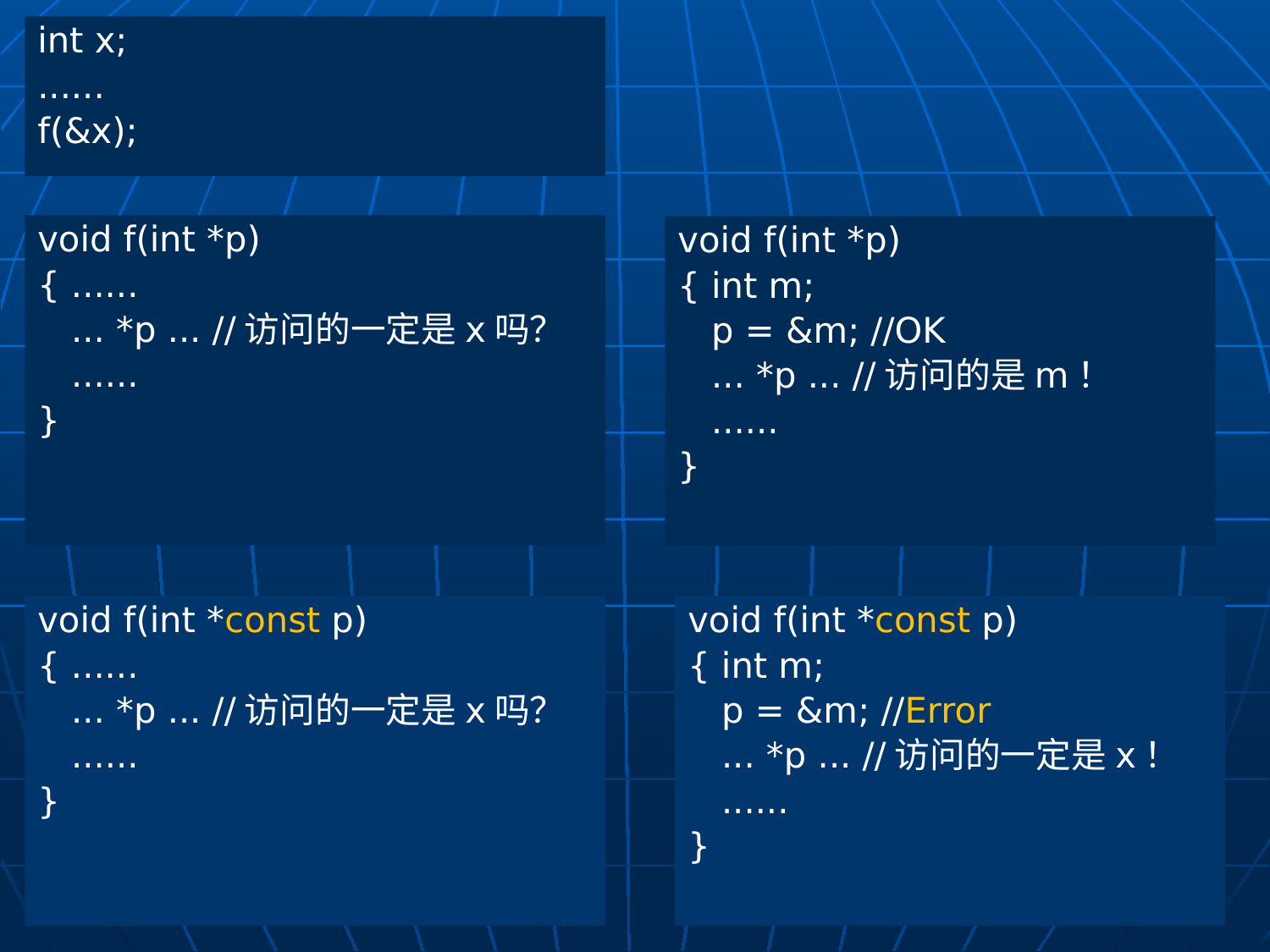

int x;
......
f(&x);
void f(int *p)
{ ......
   ... *p ... //访问的一定是x吗？
   ......
}
void f(int *p)
{ int m;
   p = &m; //OK
   ... *p ... //访问的是m！
   ......
}
void f(int *const p)
{ ......
   ... *p ... //访问的一定是x吗？
   ......
}
void f(int *const p)
{ int m;
   p = &m; //Error
   ... *p ... //访问的一定是x！
   ......
}